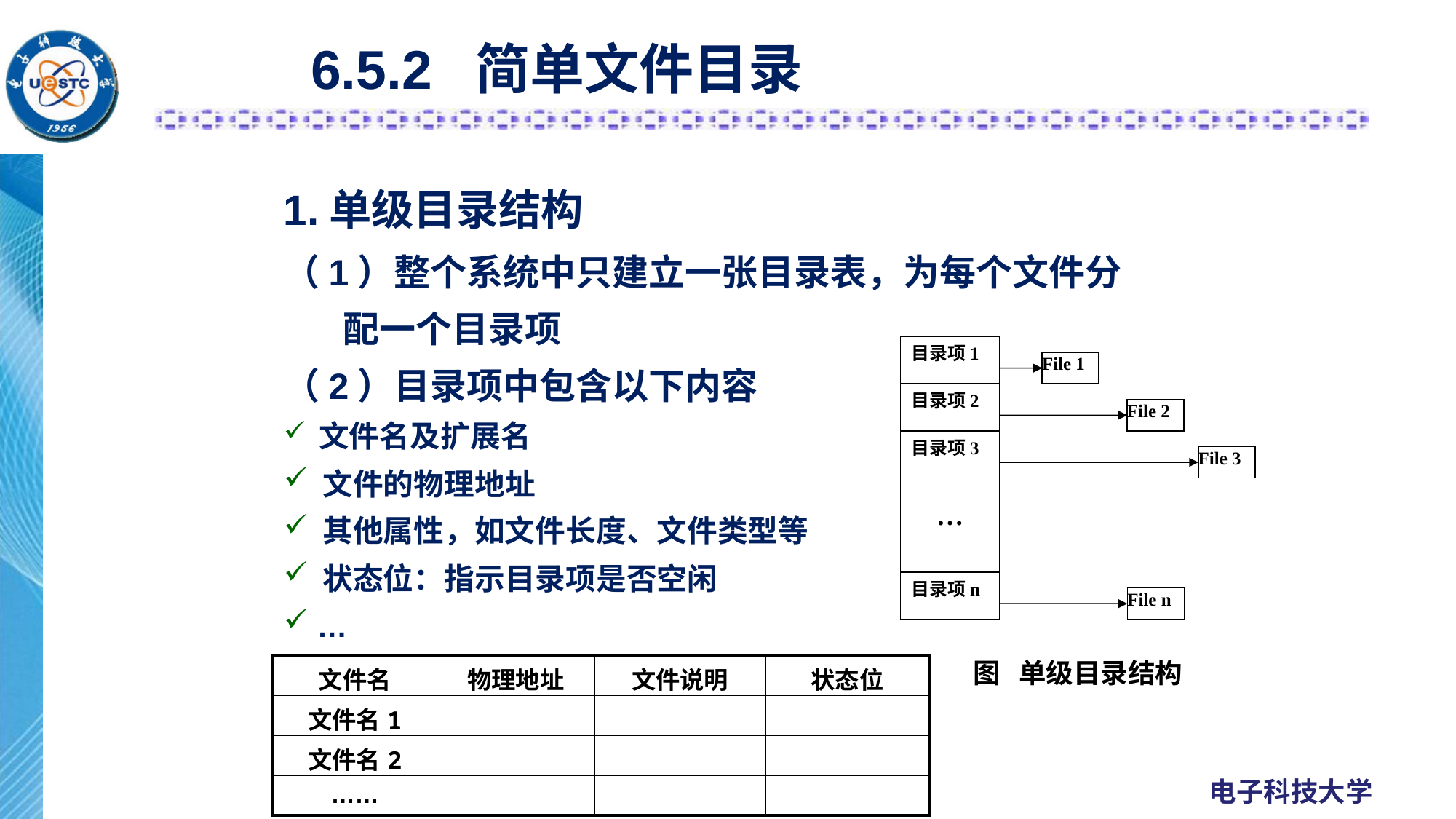

# 6.5.2  简单文件目录
1.单级目录结构
（1）整个系统中只建立一张目录表，为每个文件分配一个目录项
（2）目录项中包含以下内容
 文件名及扩展名
 文件的物理地址
 其他属性，如文件长度、文件类型等
 状态位：指示目录项是否空闲
 …
目录项1
File 1

目录项2
File 2

目录项3
File 3

…
目录项n
File n

图   单级目录结构
| 文件名 | 物理地址 | 文件说明 | 状态位 |
| --- | --- | --- | --- |
| 文件名1 |  |  |  |
| 文件名2 |  |  |  |
| …… |  |  |  |